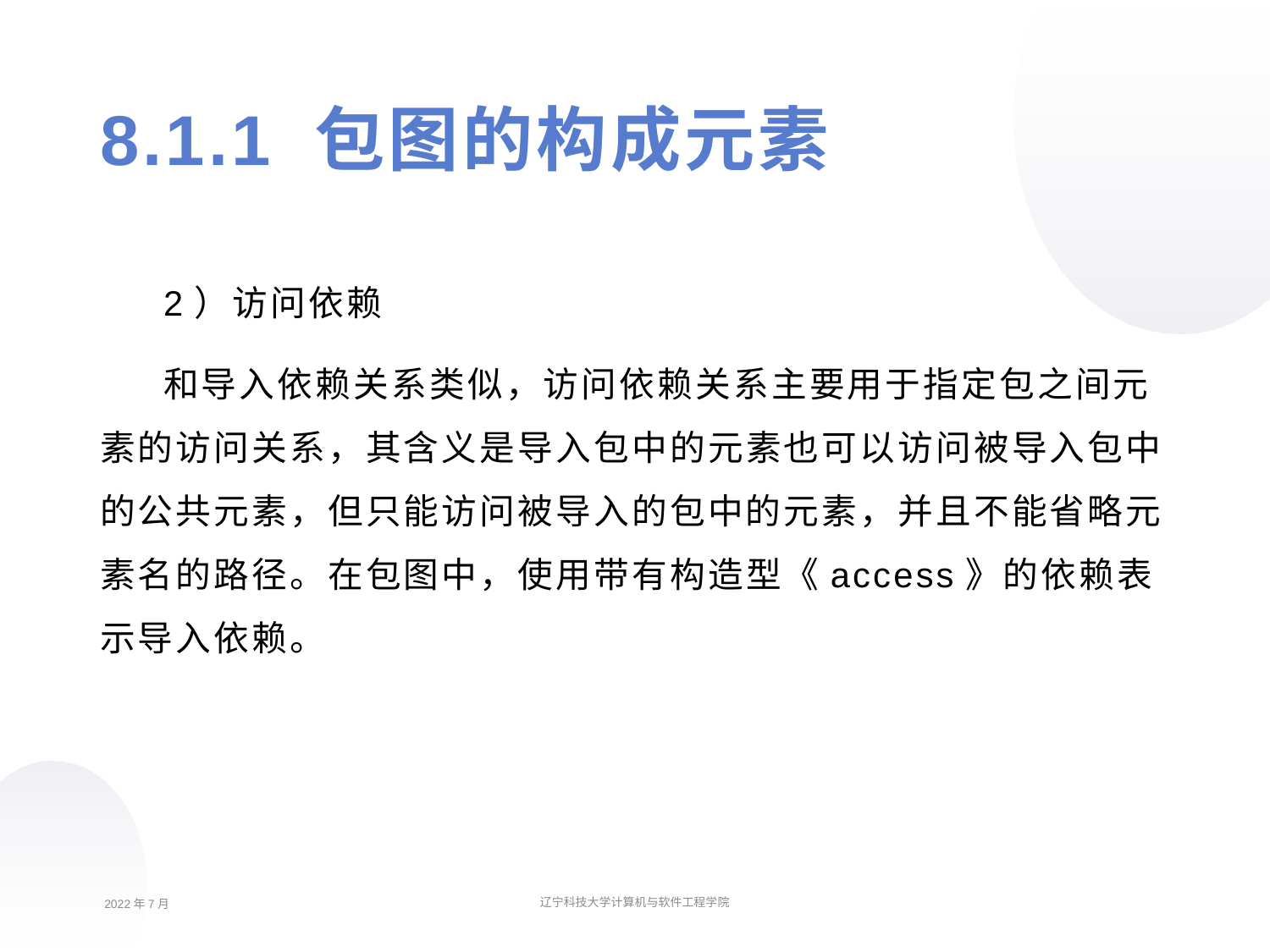

8.1.1 包图的构成元素
2）访问依赖
和导入依赖关系类似，访问依赖关系主要用于指定包之间元素的访问关系，其含义是导入包中的元素也可以访问被导入包中的公共元素，但只能访问被导入的包中的元素，并且不能省略元素名的路径。在包图中，使用带有构造型《access》的依赖表示导入依赖。

2022年7月
辽宁科技大学计算机与软件工程学院
11